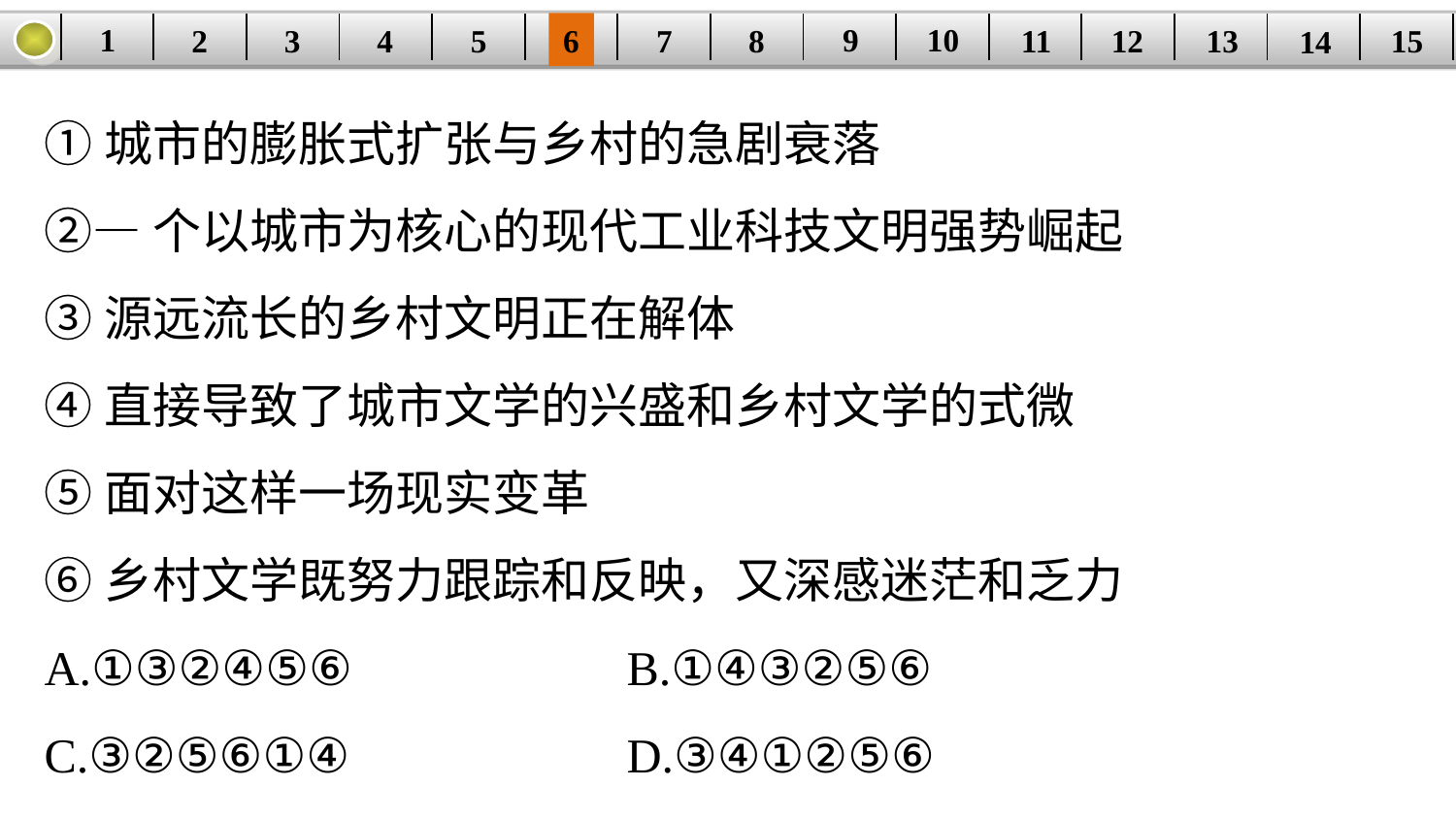

9
10
1
3
4
5
6
8
11
2
12
15
|  |  |  |  |  |  |  |  |  |  |  |  |  |  |  |
| --- | --- | --- | --- | --- | --- | --- | --- | --- | --- | --- | --- | --- | --- | --- |
7
13
14

①城市的膨胀式扩张与乡村的急剧衰落
②—个以城市为核心的现代工业科技文明强势崛起
③源远流长的乡村文明正在解体
④直接导致了城市文学的兴盛和乡村文学的式微
⑤面对这样一场现实变革
⑥乡村文学既努力跟踪和反映，又深感迷茫和乏力
A.①③②④⑤⑥  		B.①④③②⑤⑥
C.③②⑤⑥①④  		D.③④①②⑤⑥